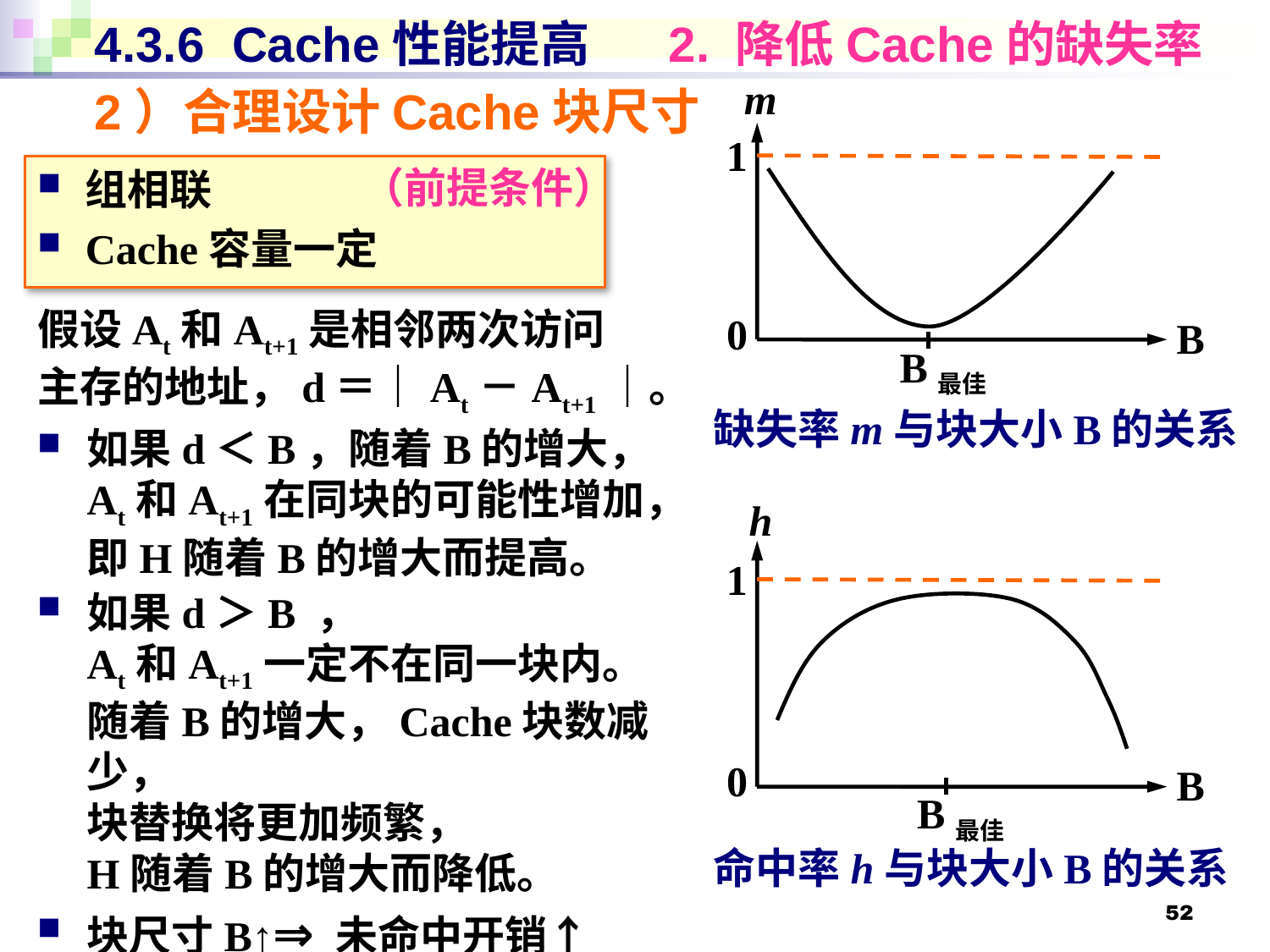

# 4.3.6  Cache性能提高      2. 降低Cache的缺失率
m
2）合理设计Cache块尺寸

1
（前提条件）

组相联
Cache容量一定

假设At和At+1是相邻两次访问
主存的地址，d＝｜At－At+1｜。
如果d＜B，随着B的增大，
At和At+1在同块的可能性增加，
即H随着B的增大而提高。
如果d＞B ，
At和At+1一定不在同一块内。
随着B的增大，Cache块数减少，
块替换将更加频繁，
H随着B的增大而降低。
块尺寸B↑⇒ 未命中开销↑
0
B
B最佳

缺失率m与块大小B的关系
h

1

0
B
B最佳

命中率h与块大小B的关系
52